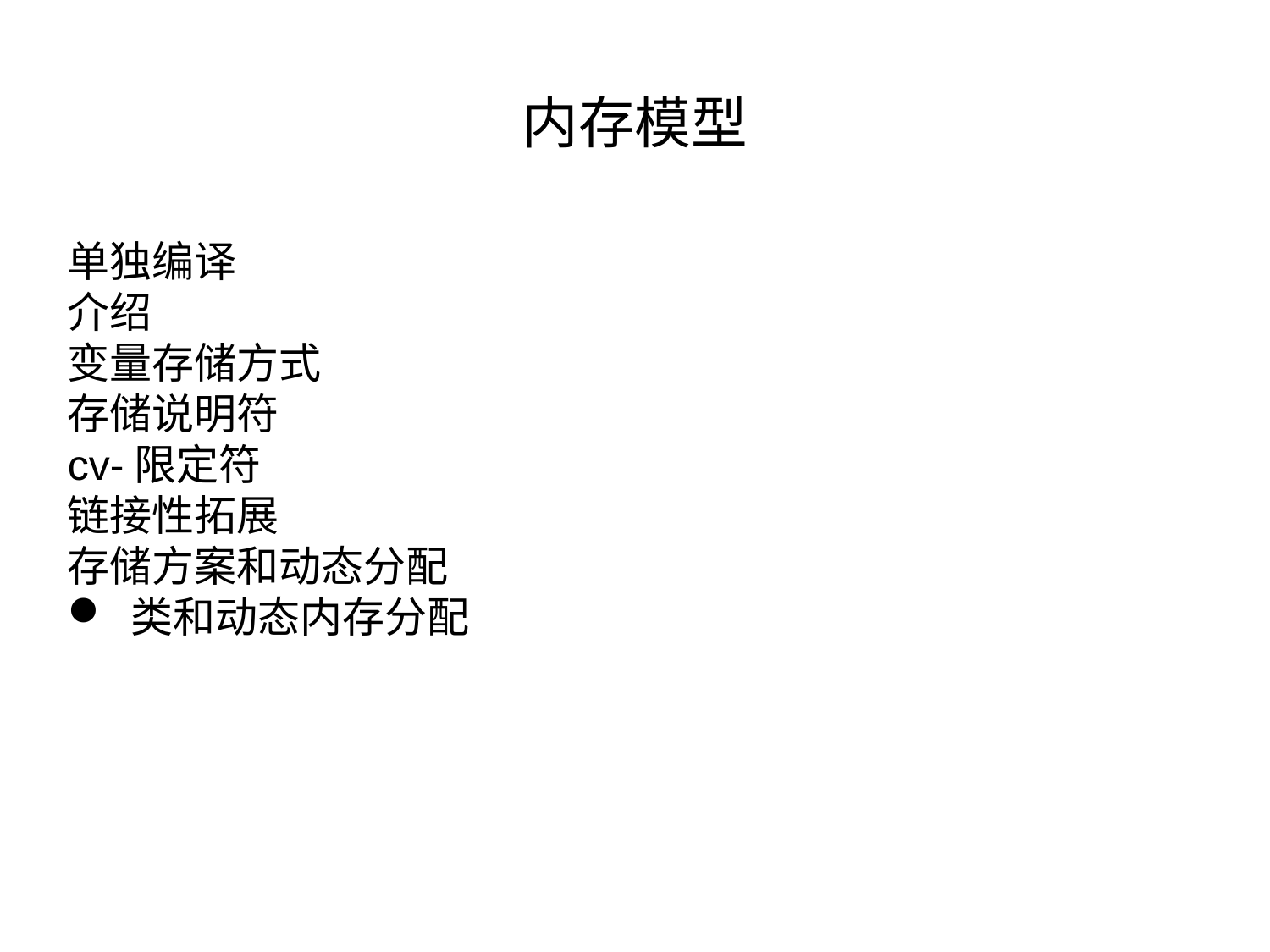

内存模型
单独编译
介绍
变量存储方式
存储说明符
cv-限定符
链接性拓展
存储方案和动态分配
类和动态内存分配